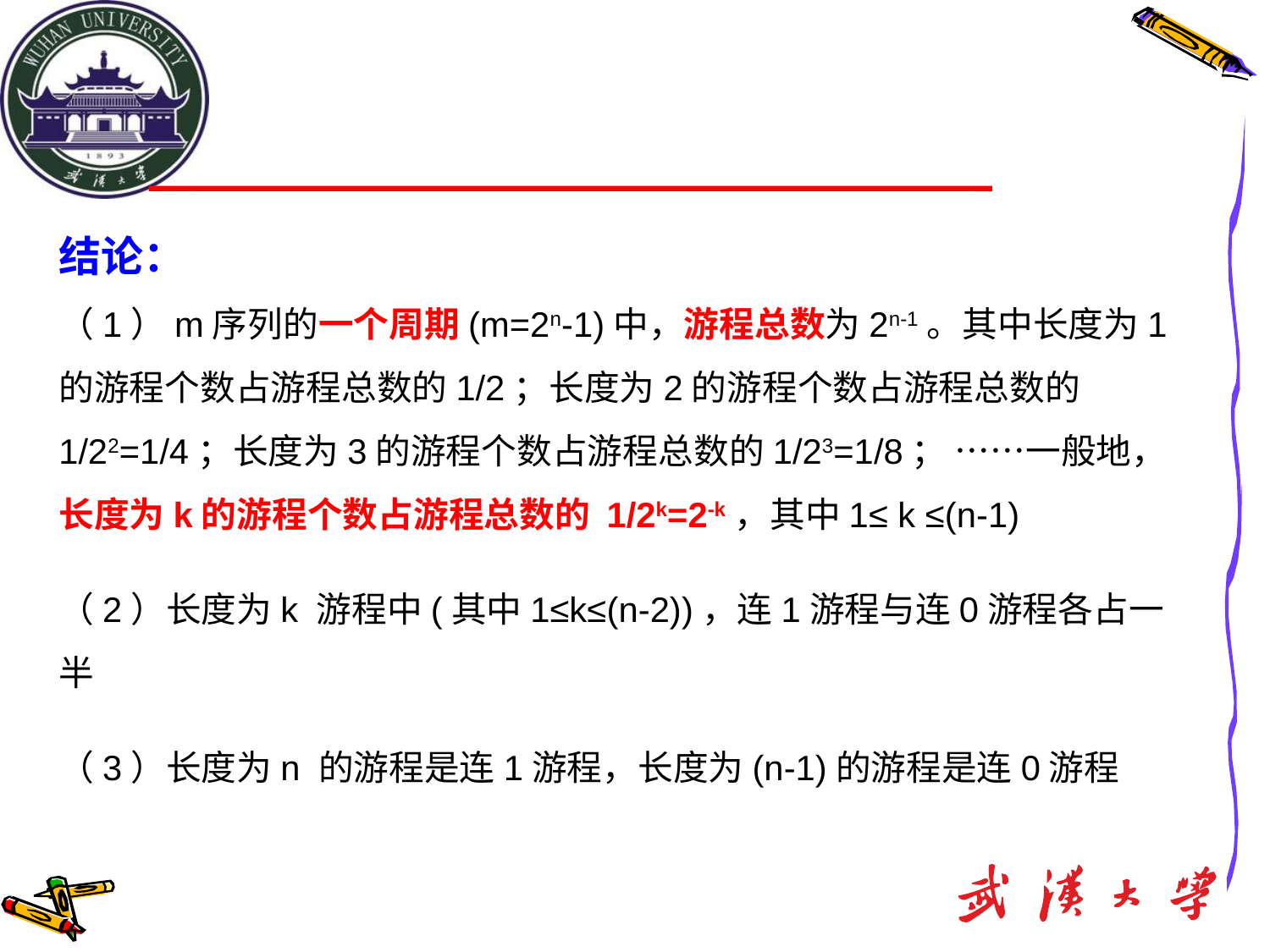

结论：
（1）m序列的一个周期(m=2n-1)中，游程总数为2n-1。其中长度为1的游程个数占游程总数的1/2；长度为2的游程个数占游程总数的1/22=1/4；长度为3的游程个数占游程总数的1/23=1/8； ……一般地，长度为k的游程个数占游程总数的 1/2k=2-k，其中1≤ k ≤(n-1)

（2）长度为k 游程中(其中1≤k≤(n-2))，连1游程与连0游程各占一半

（3）长度为n 的游程是连1游程，长度为(n-1)的游程是连0游程